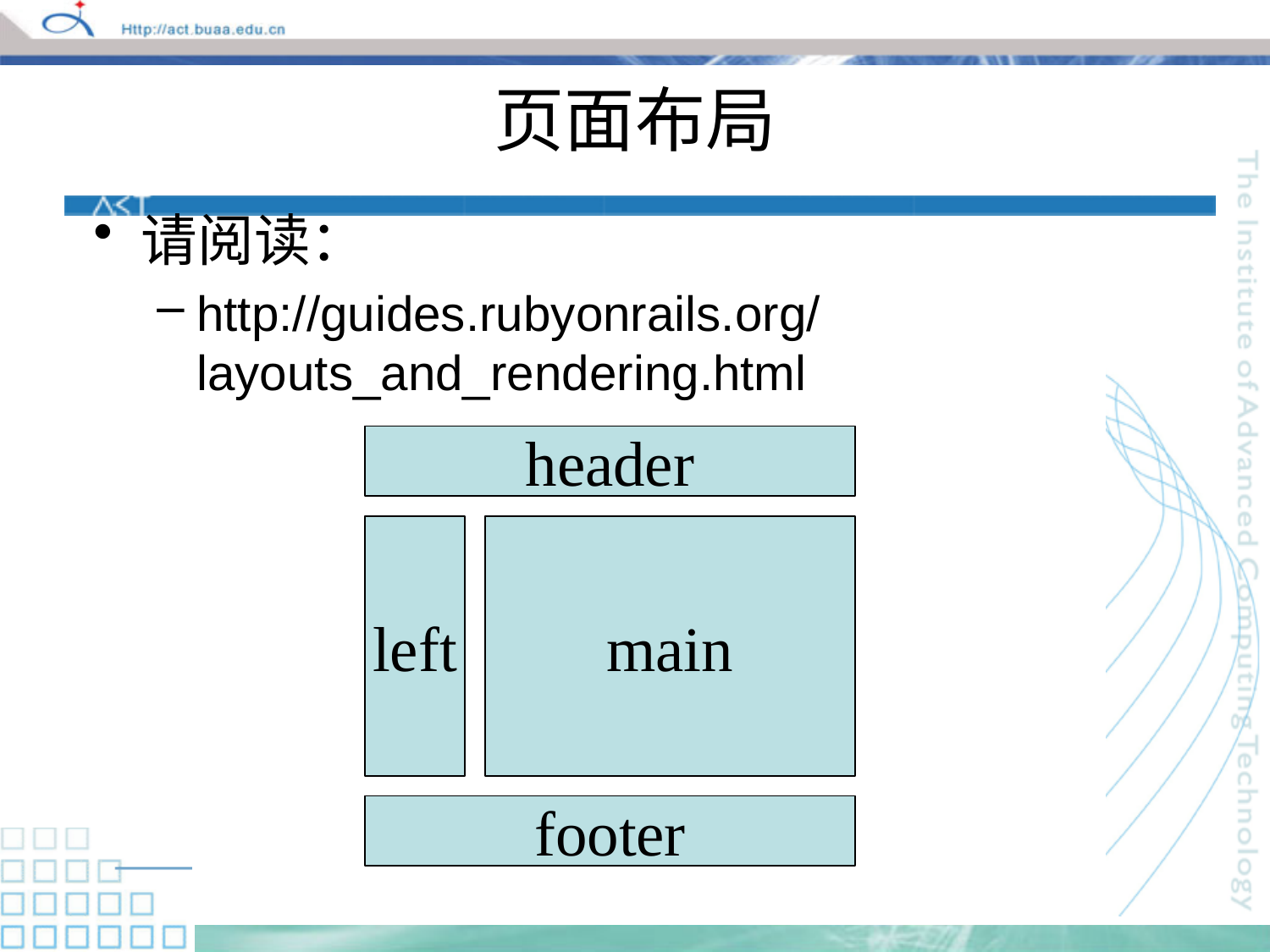

# 页面布局
请阅读：
http://guides.rubyonrails.org/layouts_and_rendering.html

header
left
main
footer